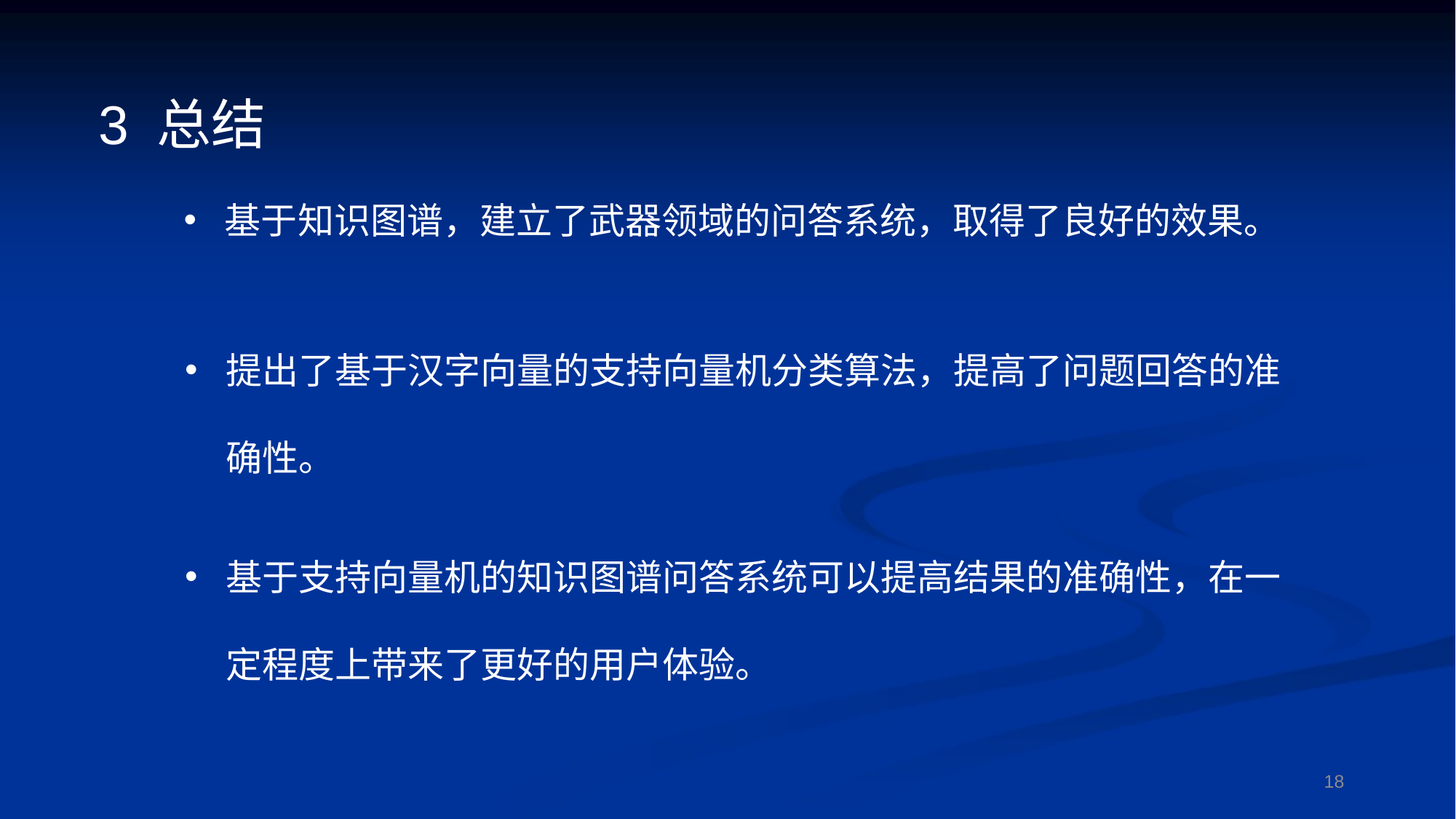

3 总结
基于知识图谱，建立了武器领域的问答系统，取得了良好的效果。
提出了基于汉字向量的支持向量机分类算法，提高了问题回答的准确性。

基于支持向量机的知识图谱问答系统可以提高结果的准确性，在一定程度上带来了更好的用户体验。
18